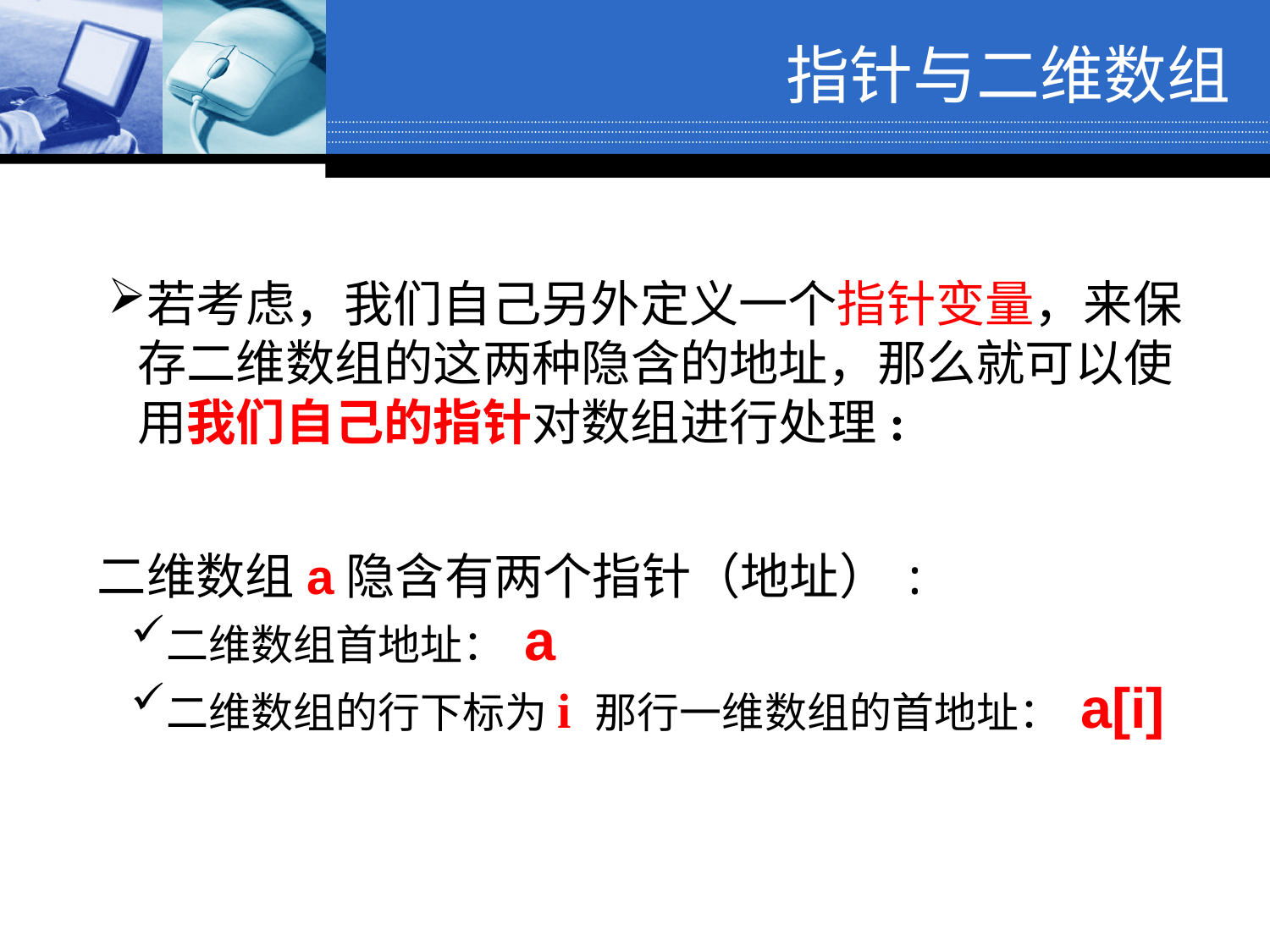

指针与二维数组
若考虑，我们自己另外定义一个指针变量，来保存二维数组的这两种隐含的地址，那么就可以使用我们自己的指针对数组进行处理:
二维数组a隐含有两个指针（地址）:
二维数组首地址： a
二维数组的行下标为i 那行一维数组的首地址： a[i]